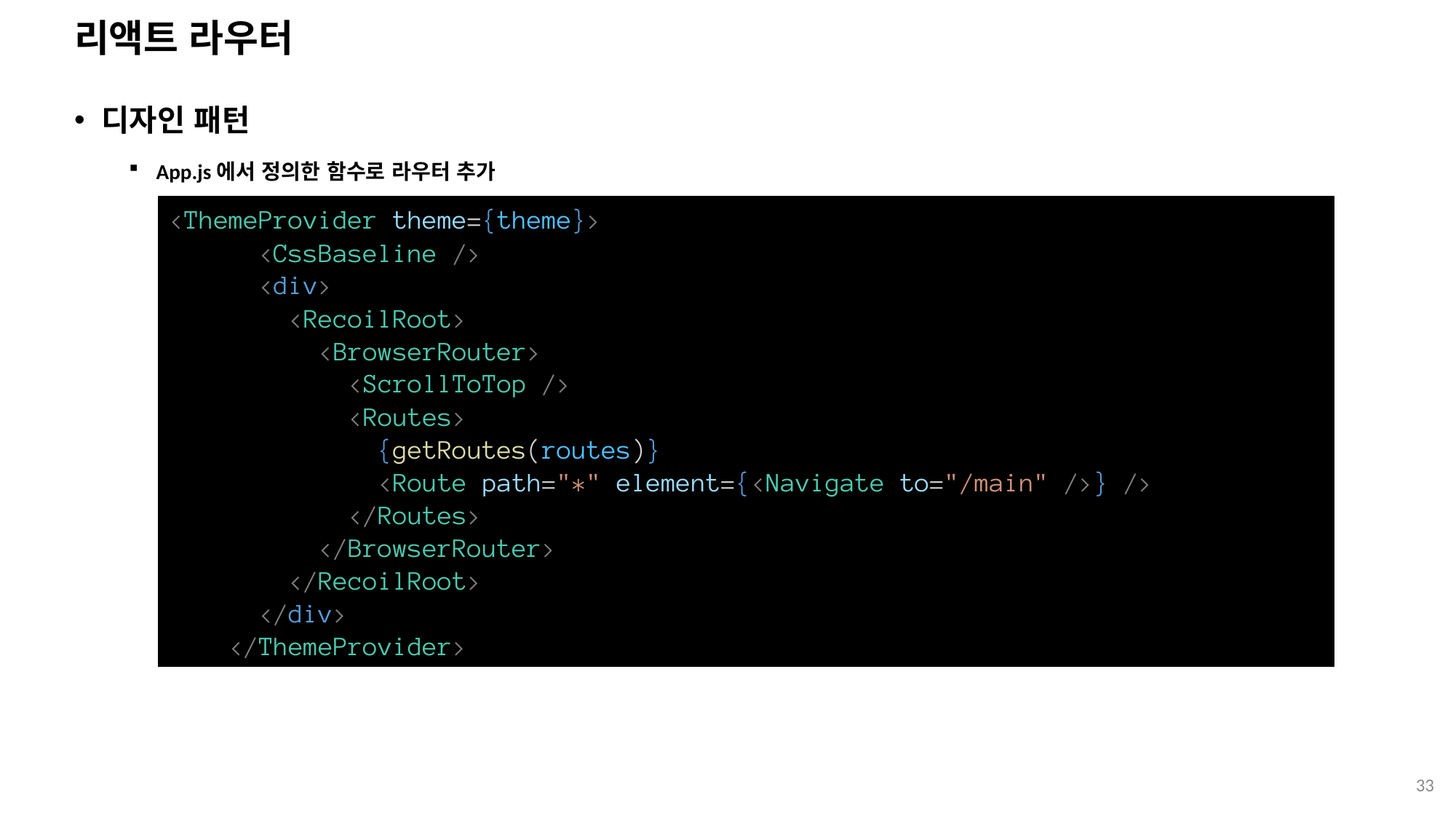

# 리액트 라우터
디자인 패턴
App.js에서 정의한 함수로 라우터 추가

<ThemeProvider theme={theme}>
      <CssBaseline />
      <div>
        <RecoilRoot>
          <BrowserRouter>
            <ScrollToTop />
            <Routes>
              {getRoutes(routes)}
              <Route path="*" element={<Navigate to="/main" />} />
            </Routes>
          </BrowserRouter>
        </RecoilRoot>
      </div>
    </ThemeProvider>
33